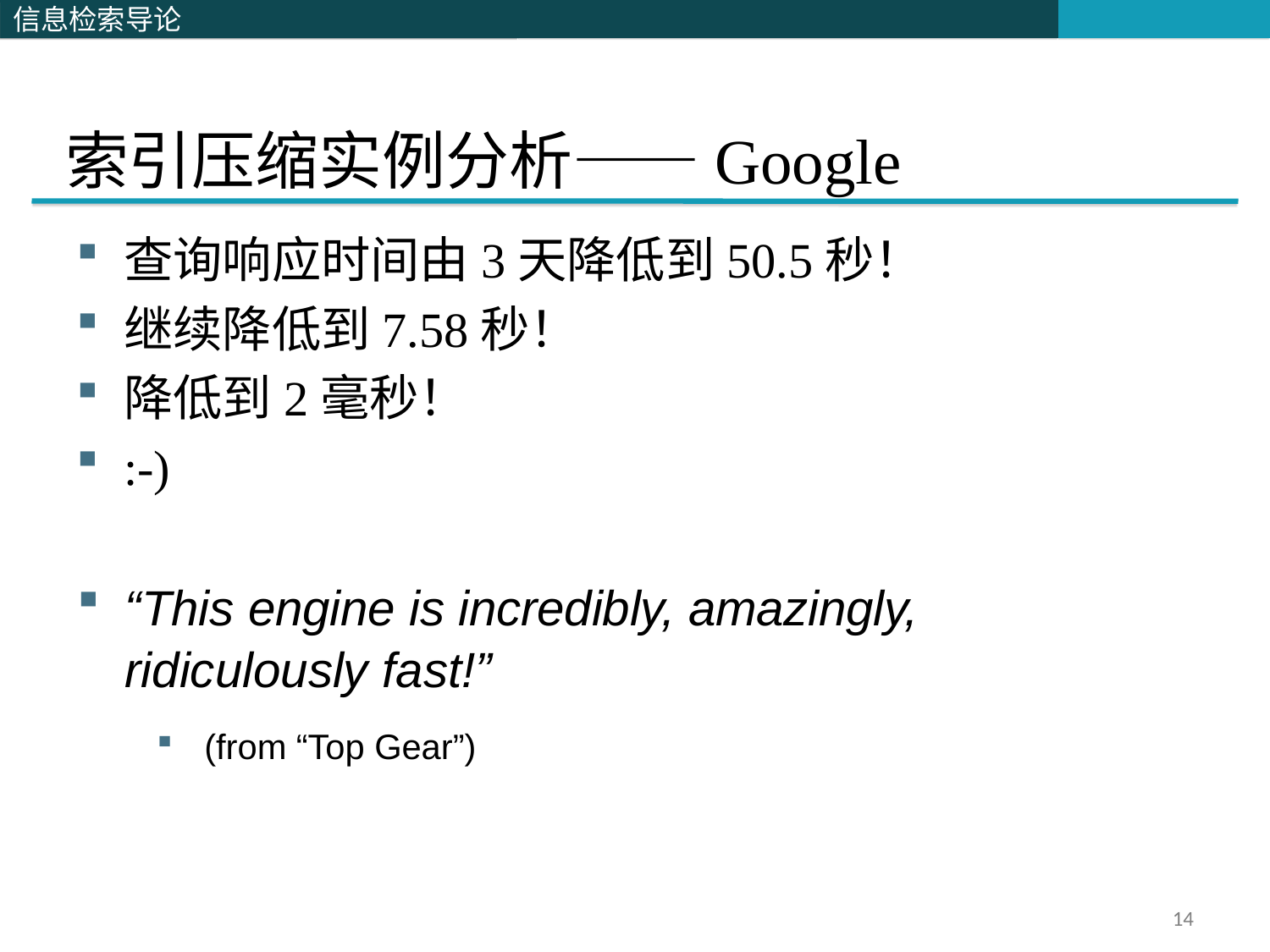

# 索引压缩实例分析——Google
查询响应时间由3天降低到50.5秒！
继续降低到7.58秒！
降低到2毫秒！
:-)

“This engine is incredibly, amazingly,  ridiculously fast!”
(from “Top Gear”)
14